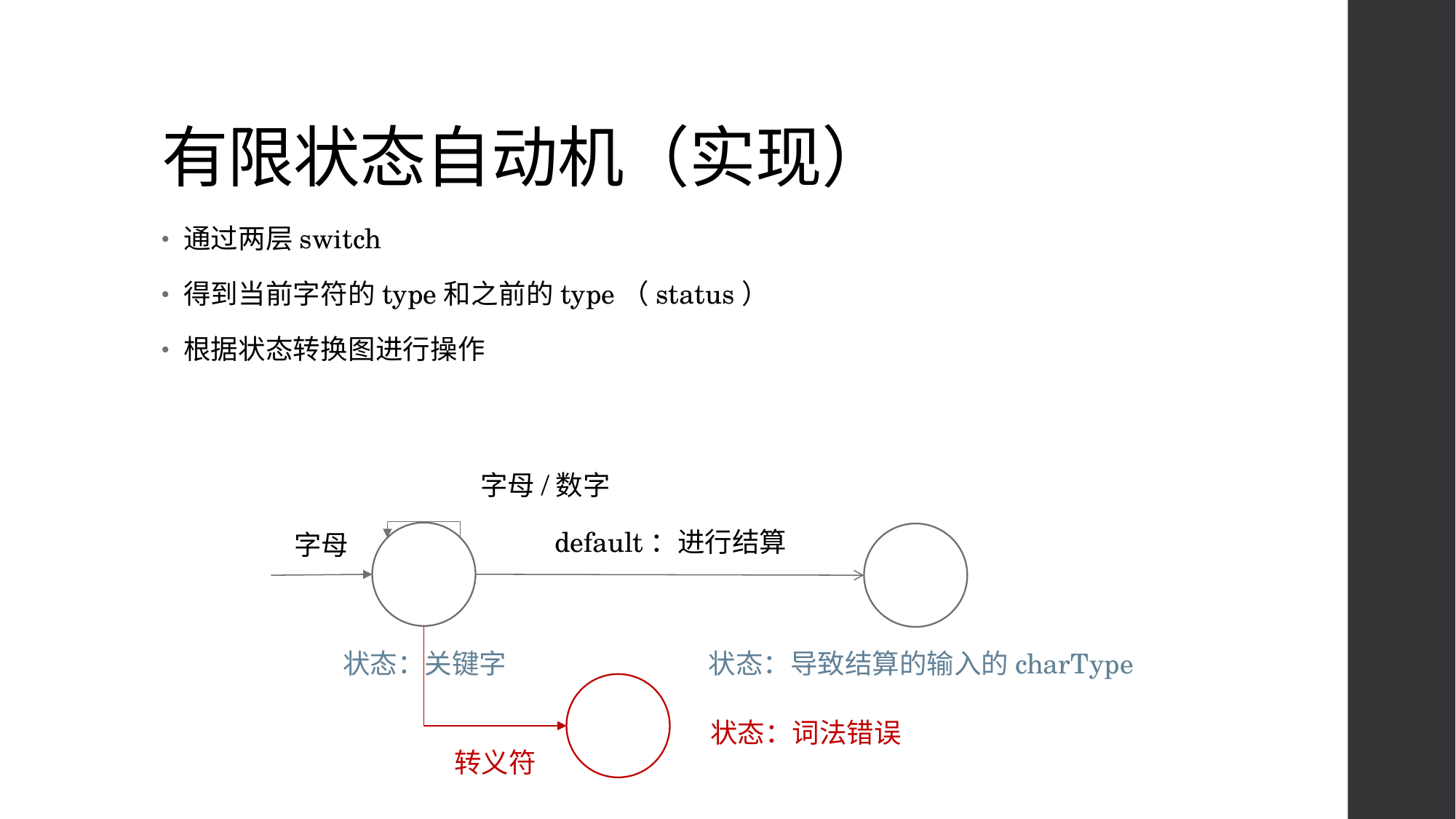

# 有限状态自动机（实现）
通过两层switch
得到当前字符的type和之前的type（status）
根据状态转换图进行操作
字母/数字
default：进行结算
字母

状态：关键字
状态：导致结算的输入的charType

状态：词法错误
转义符